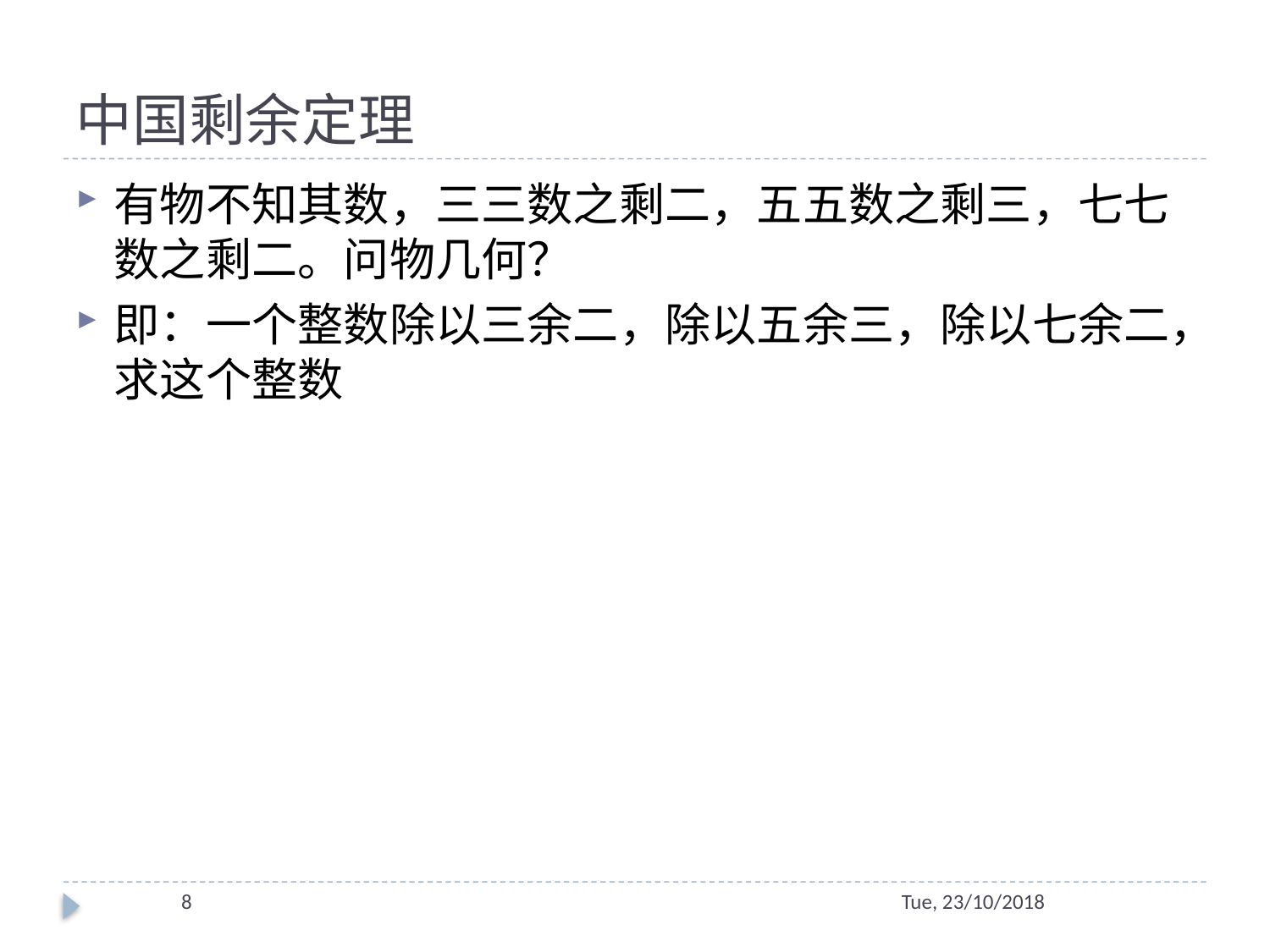

# 中国剩余定理
有物不知其数，三三数之剩二，五五数之剩三，七七数之剩二。问物几何？
即：一个整数除以三余二，除以五余三，除以七余二，求这个整数
8
Tue, 23/10/2018